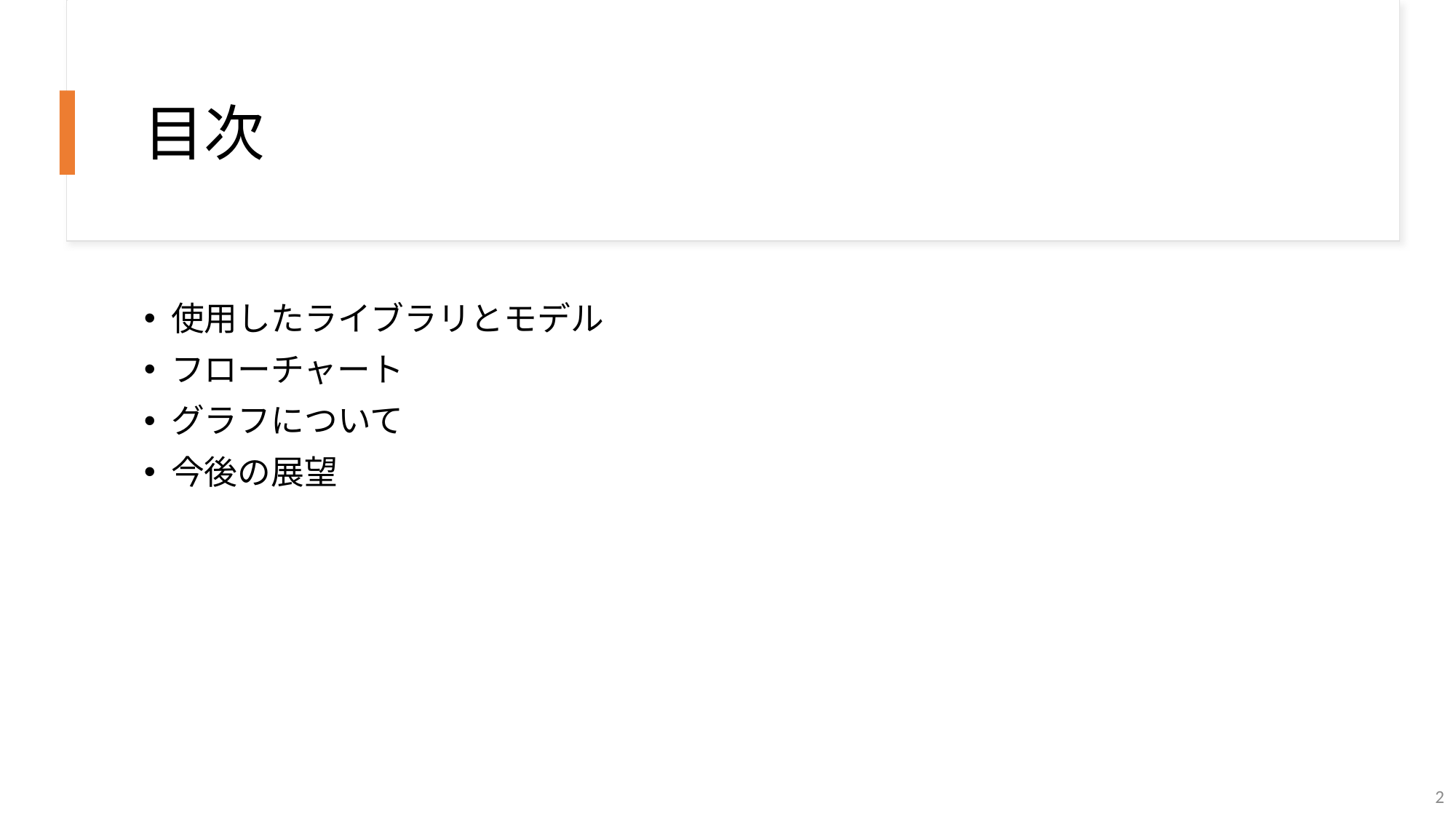

# 目次

使用したライブラリとモデル
フローチャート
グラフについて
今後の展望
2